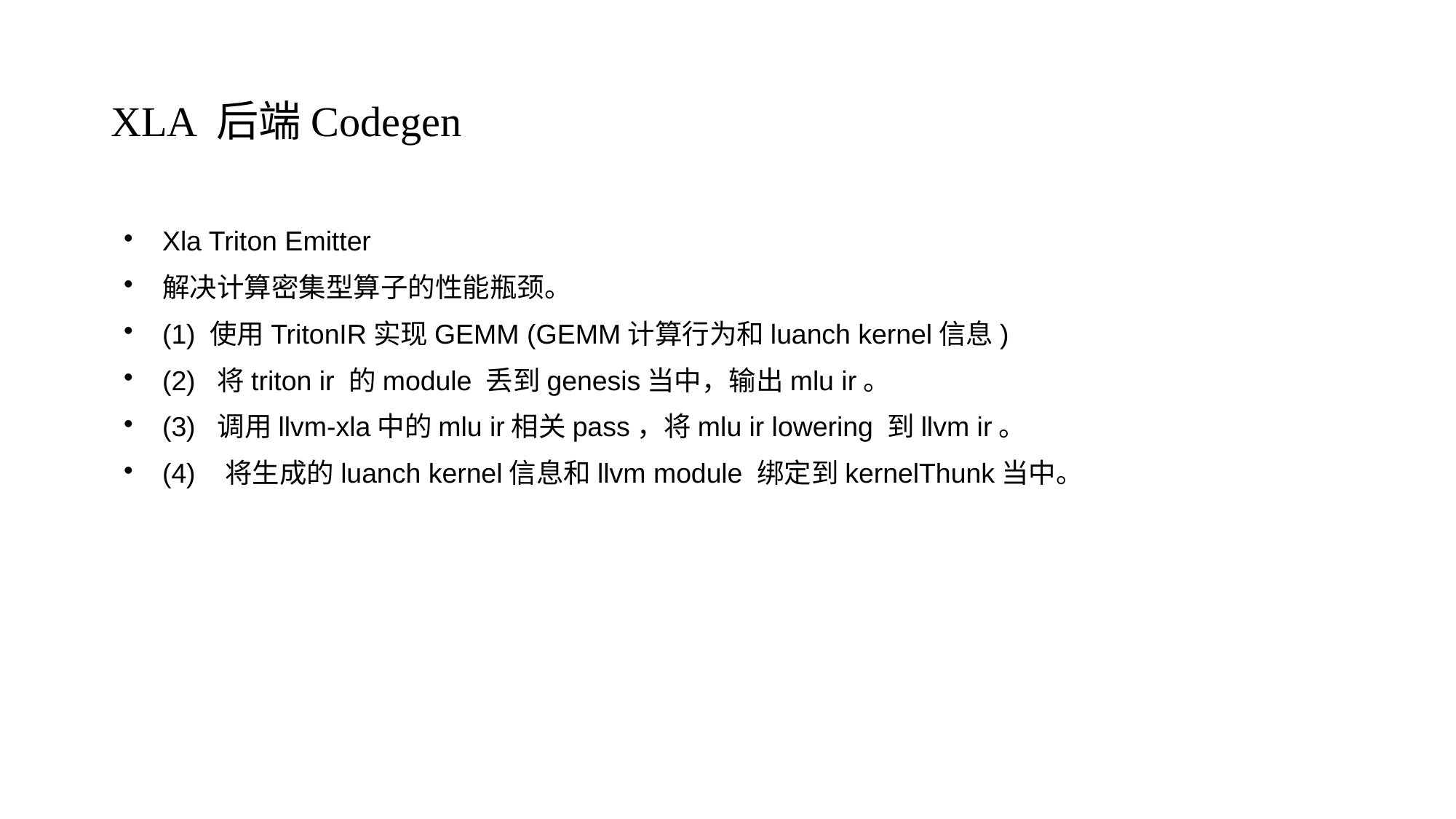

XLA 后端Codegen
Xla Triton Emitter
解决计算密集型算子的性能瓶颈。
(1) 使用TritonIR实现GEMM (GEMM计算行为和luanch kernel信息)
(2)  将triton ir 的module 丢到genesis当中，输出mlu ir。
(3)  调用llvm-xla中的mlu ir相关pass，将mlu ir lowering 到llvm ir。
(4)   将生成的luanch kernel信息和llvm module 绑定到kernelThunk当中。